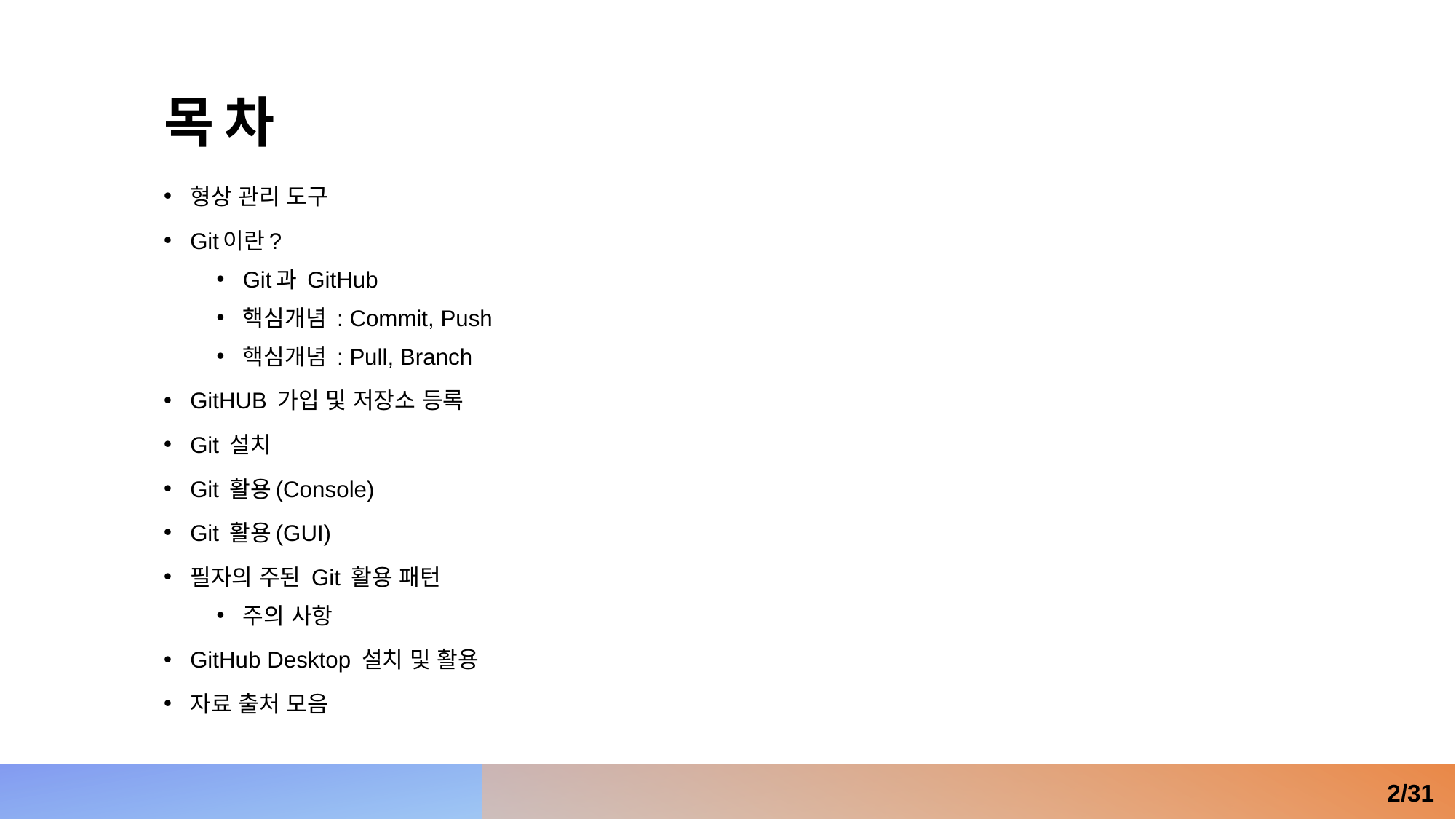

# 목차
형상 관리 도구
Git이란?
Git과 GitHub
핵심개념 : Commit, Push
핵심개념 : Pull, Branch
GitHUB 가입 및 저장소 등록
Git 설치
Git 활용(Console)
Git 활용(GUI)
필자의 주된 Git 활용 패턴
주의 사항
GitHub Desktop 설치 및 활용
자료 출처 모음
2/31